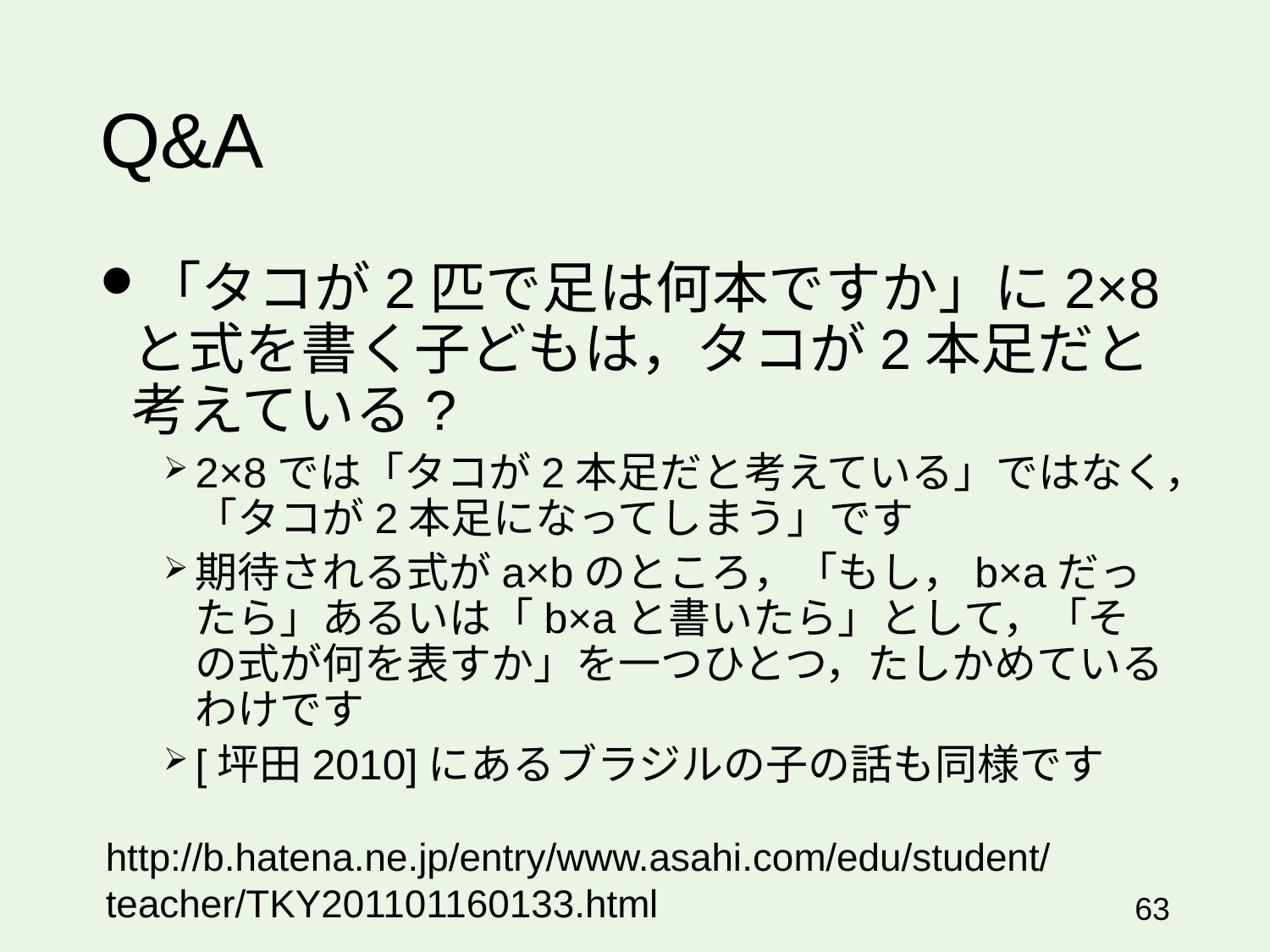

# Q&A
「タコが2匹で足は何本ですか」に2×8と式を書く子どもは，タコが2本足だと考えている?
2×8では「タコが2本足だと考えている」ではなく，「タコが2本足になってしまう」です
期待される式がa×bのところ，「もし，b×aだったら」あるいは「b×aと書いたら」として，「その式が何を表すか」を一つひとつ，たしかめているわけです
[坪田2010]にあるブラジルの子の話も同様です
http://b.hatena.ne.jp/entry/www.asahi.com/edu/student/
teacher/TKY201101160133.html
63